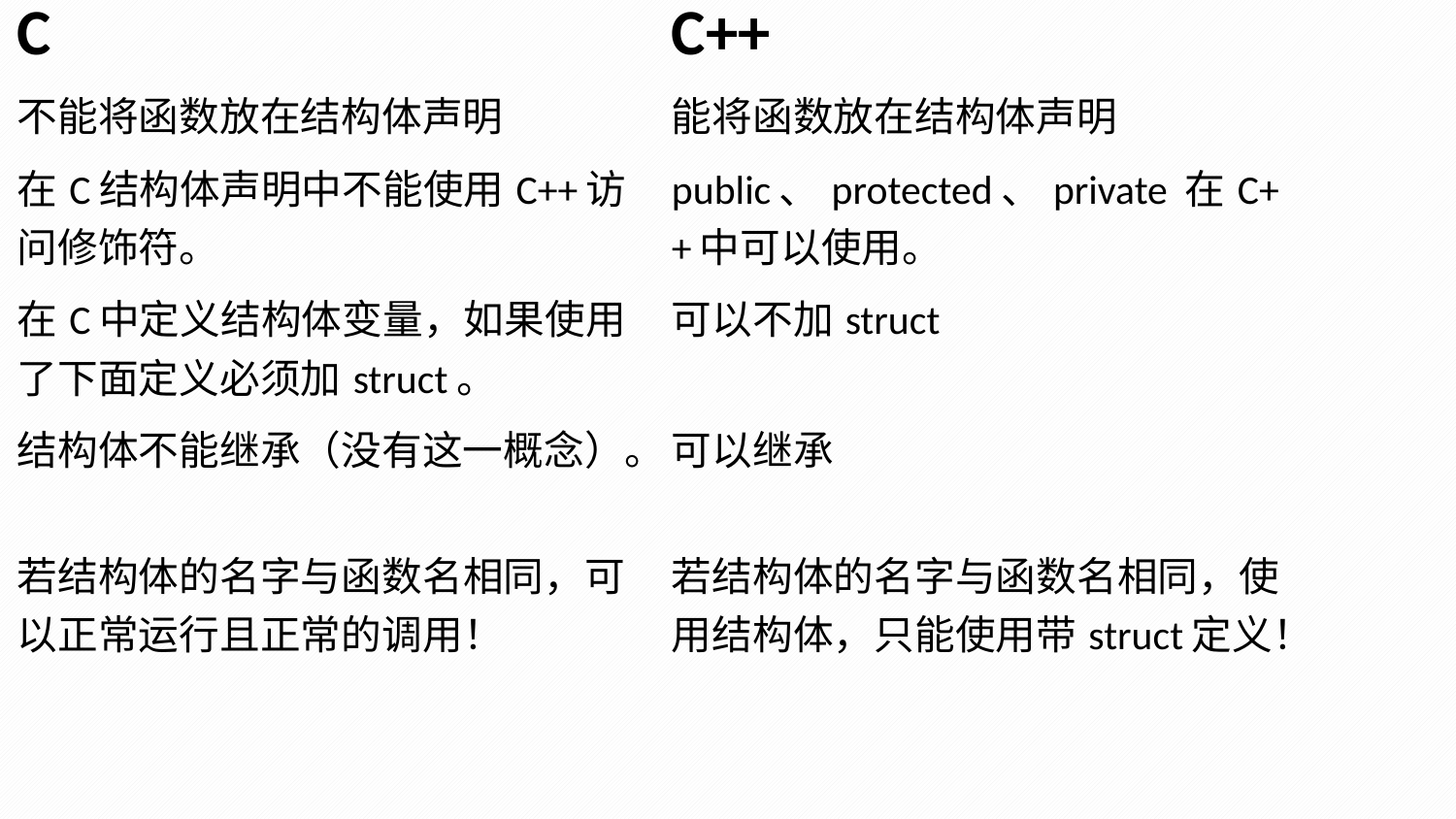

| C | C++ |
| --- | --- |
| 不能将函数放在结构体声明 | 能将函数放在结构体声明 |
| 在C结构体声明中不能使用C++访问修饰符。 | public、protected、private 在C++中可以使用。 |
| 在C中定义结构体变量，如果使用了下面定义必须加struct。 | 可以不加struct |
| 结构体不能继承（没有这一概念）。 | 可以继承 |
| 若结构体的名字与函数名相同，可以正常运行且正常的调用！ | 若结构体的名字与函数名相同，使用结构体，只能使用带struct定义！ |